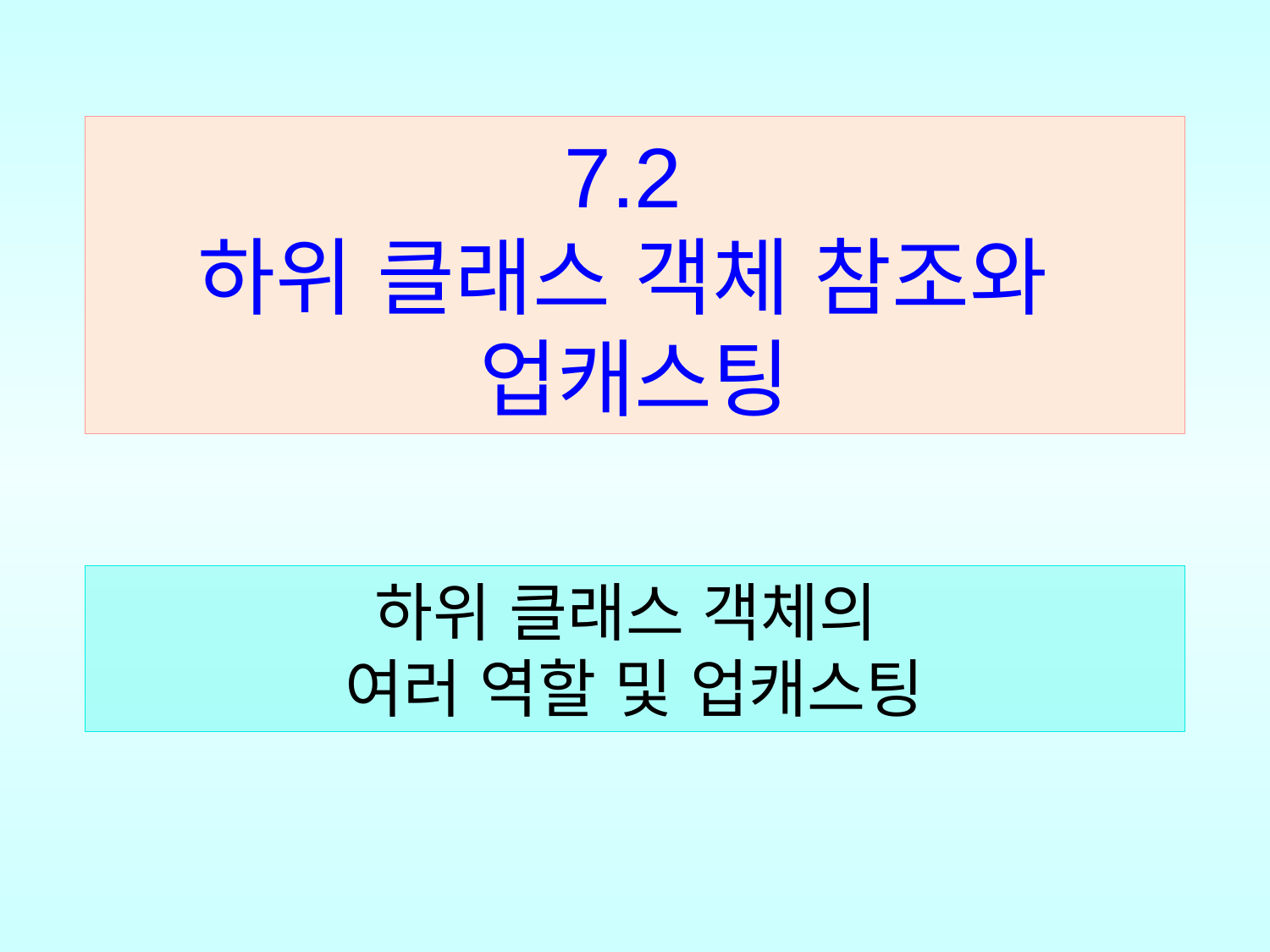

7.2
하위 클래스 객체 참조와
업캐스팅
하위 클래스 객체의
여러 역할 및 업캐스팅